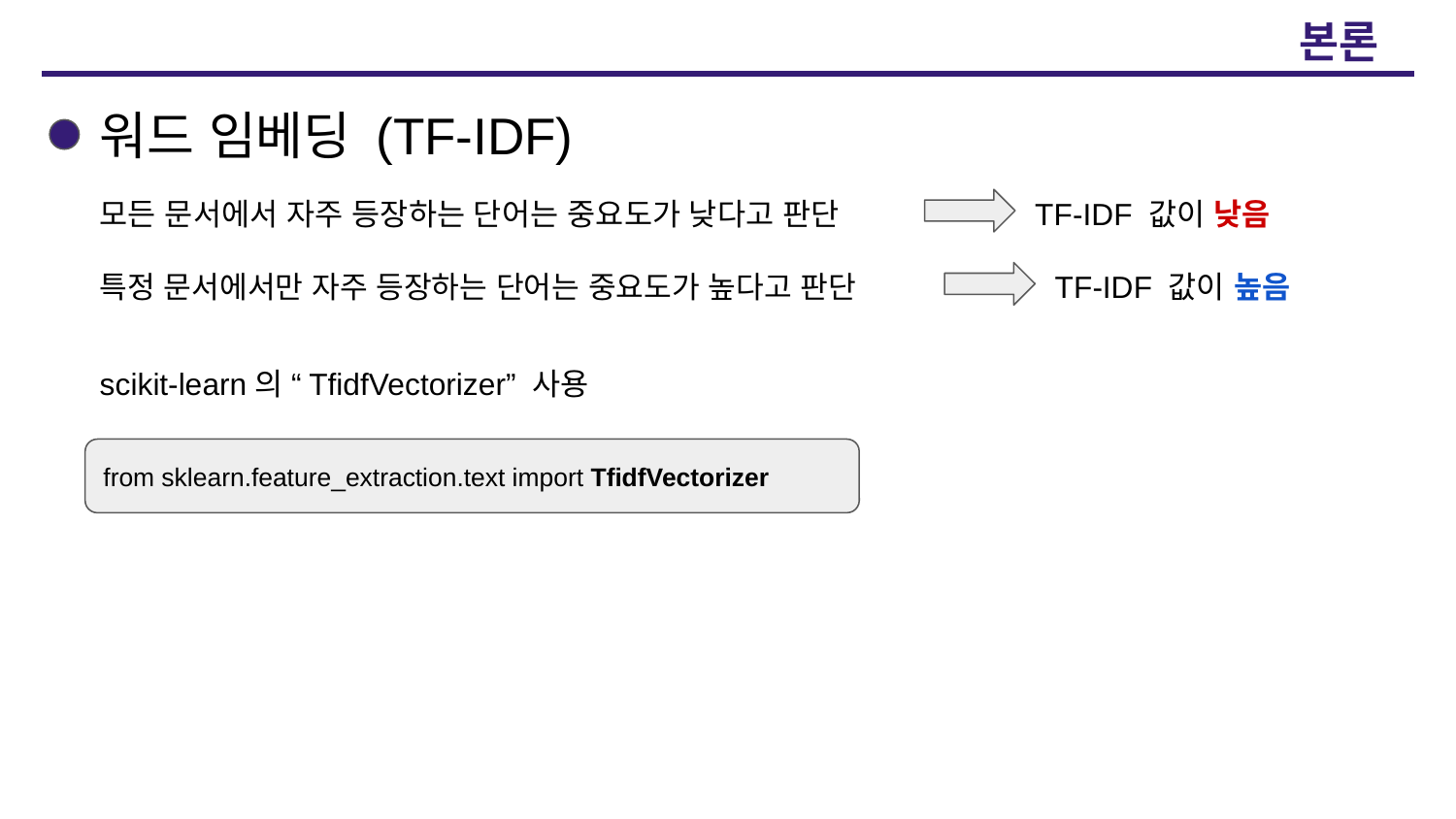

본론
# 워드 임베딩 (TF-IDF)

모든 문서에서 자주 등장하는 단어는 중요도가 낮다고 판단
TF-IDF 값이 낮음

특정 문서에서만 자주 등장하는 단어는 중요도가 높다고 판단
TF-IDF 값이 높음

scikit-learn의 “TfidfVectorizer” 사용
from sklearn.feature_extraction.text import TfidfVectorizer